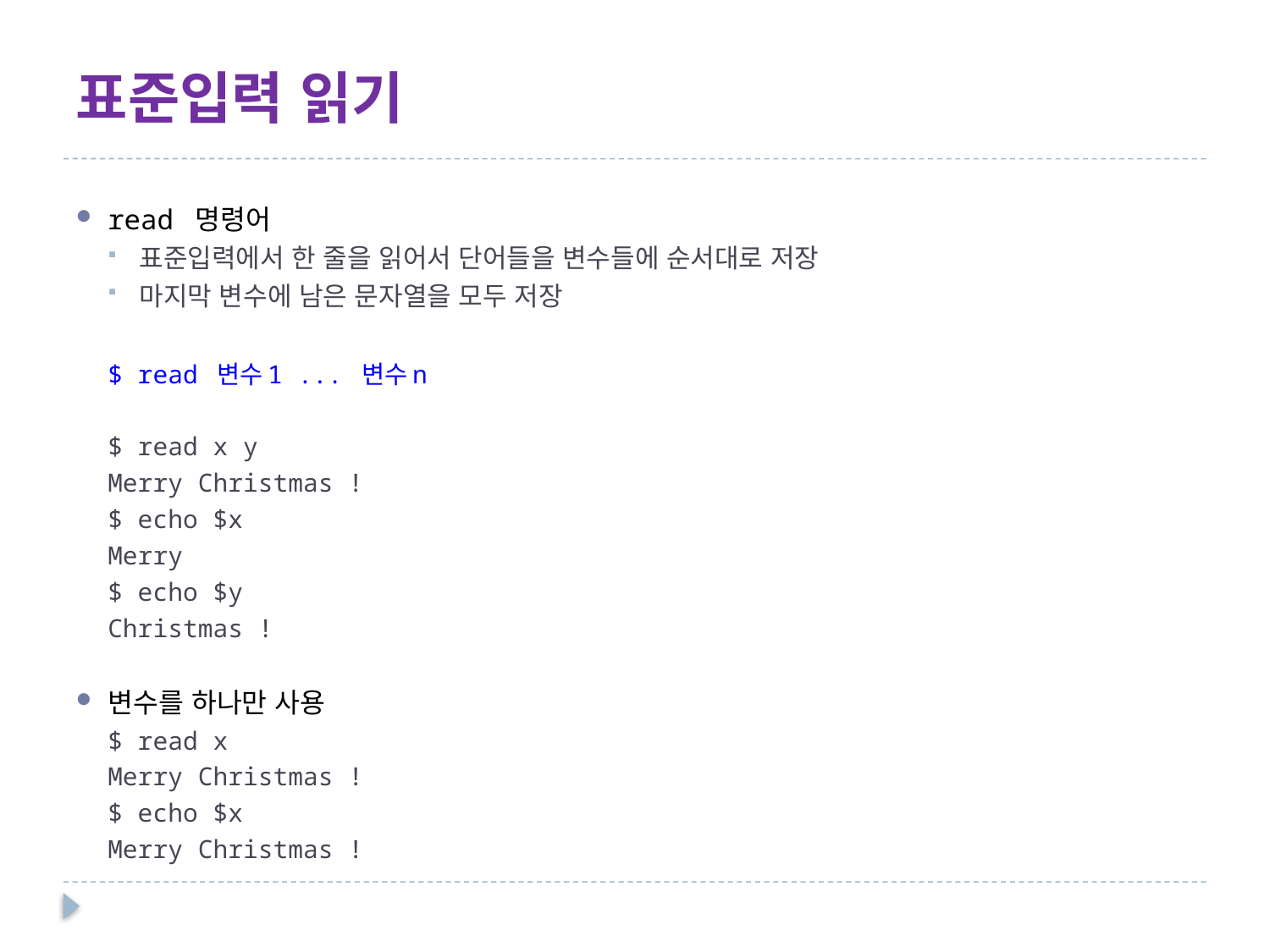

# 표준입력 읽기
read 명령어
표준입력에서 한 줄을 읽어서 단어들을 변수들에 순서대로 저장
마지막 변수에 남은 문자열을 모두 저장

$ read 변수1 ... 변수n

$ read x y
Merry Christmas !
$ echo $x
Merry
$ echo $y
Christmas !

변수를 하나만 사용
$ read x
Merry Christmas !
$ echo $x
Merry Christmas !